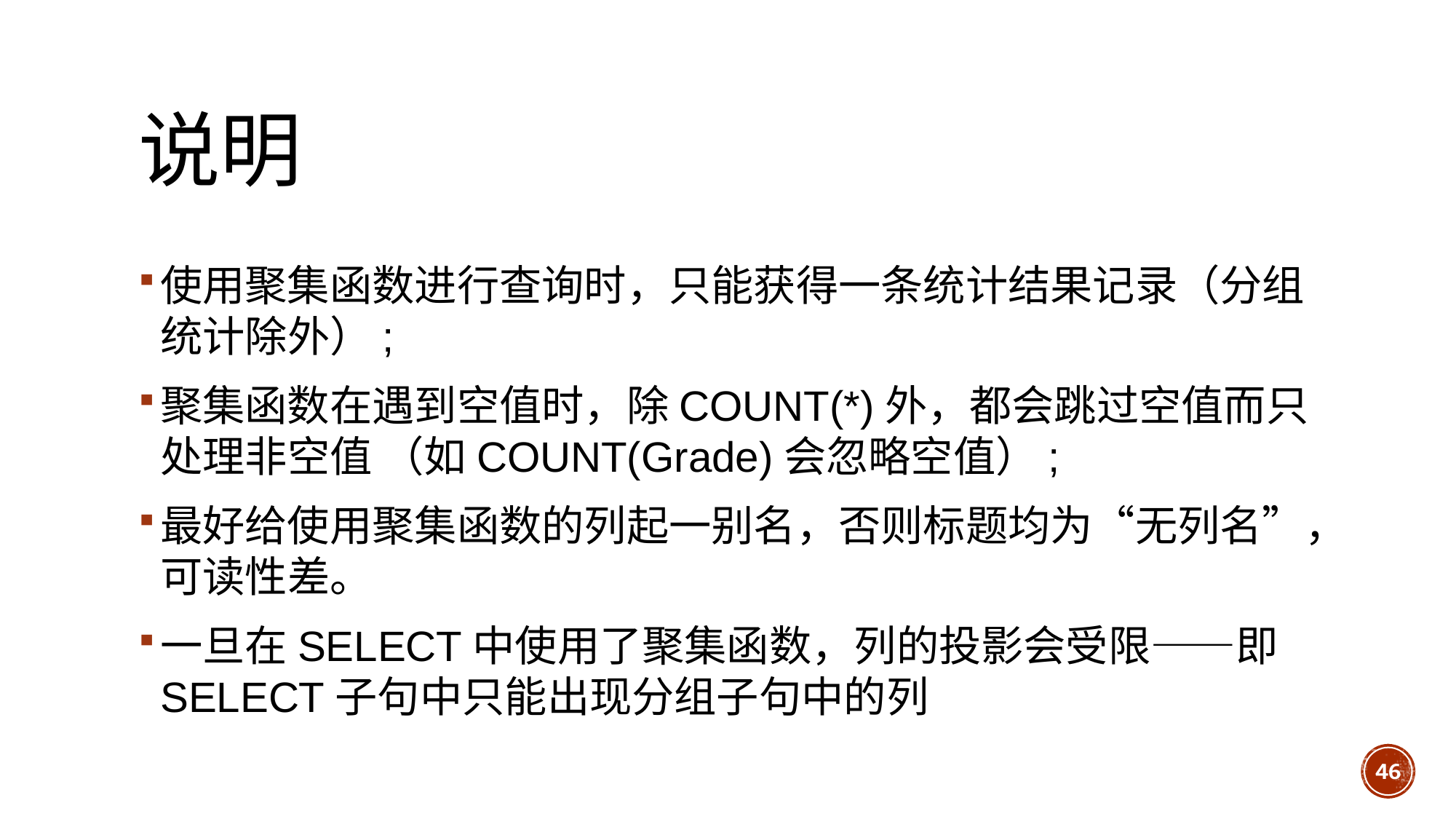

# 说明
使用聚集函数进行查询时，只能获得一条统计结果记录（分组统计除外）;
聚集函数在遇到空值时，除COUNT(*)外，都会跳过空值而只处理非空值 （如COUNT(Grade)会忽略空值）;
最好给使用聚集函数的列起一别名，否则标题均为“无列名”，可读性差。
一旦在SELECT中使用了聚集函数，列的投影会受限——即SELECT子句中只能出现分组子句中的列
46